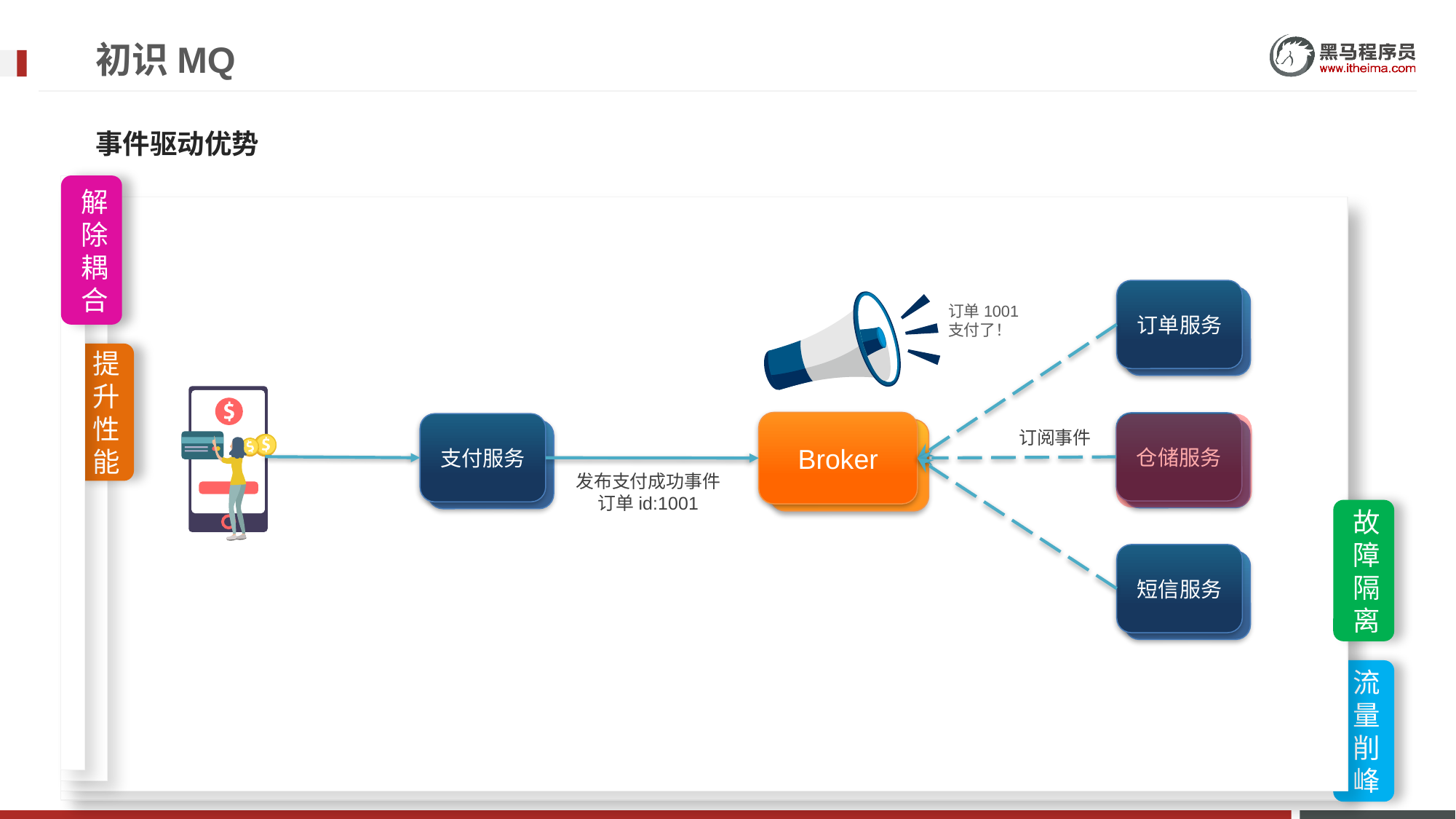

# 初识MQ
事件驱动优势
解除耦合

订单服务

订单1001
支付了！
提升性能

Broker
Broker
仓储服务

支付服务

订阅事件
发布支付成功事件
订单id:1001
故障隔离
短信服务

流量削峰